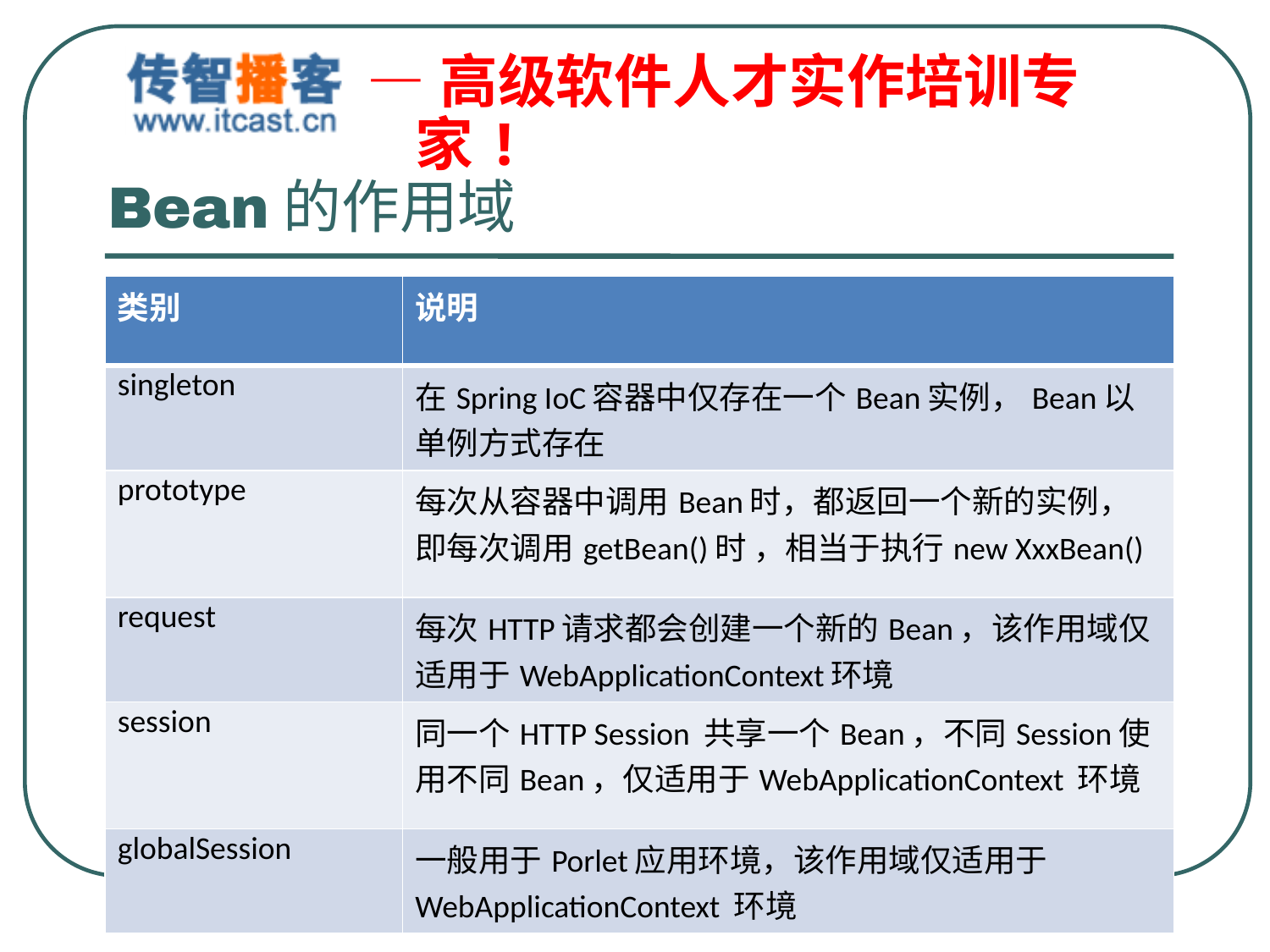

# Bean的作用域
| 类别 | 说明 |
| --- | --- |
| singleton | 在Spring IoC容器中仅存在一个Bean实例，Bean以单例方式存在 |
| prototype | 每次从容器中调用Bean时，都返回一个新的实例，即每次调用getBean()时 ，相当于执行new XxxBean() |
| request | 每次HTTP请求都会创建一个新的Bean，该作用域仅适用于WebApplicationContext环境 |
| session | 同一个HTTP Session 共享一个Bean，不同Session使用不同Bean，仅适用于WebApplicationContext 环境 |
| globalSession | 一般用于Porlet应用环境，该作用域仅适用于WebApplicationContext 环境 |
北京传智播客教育 www.itcast.cn